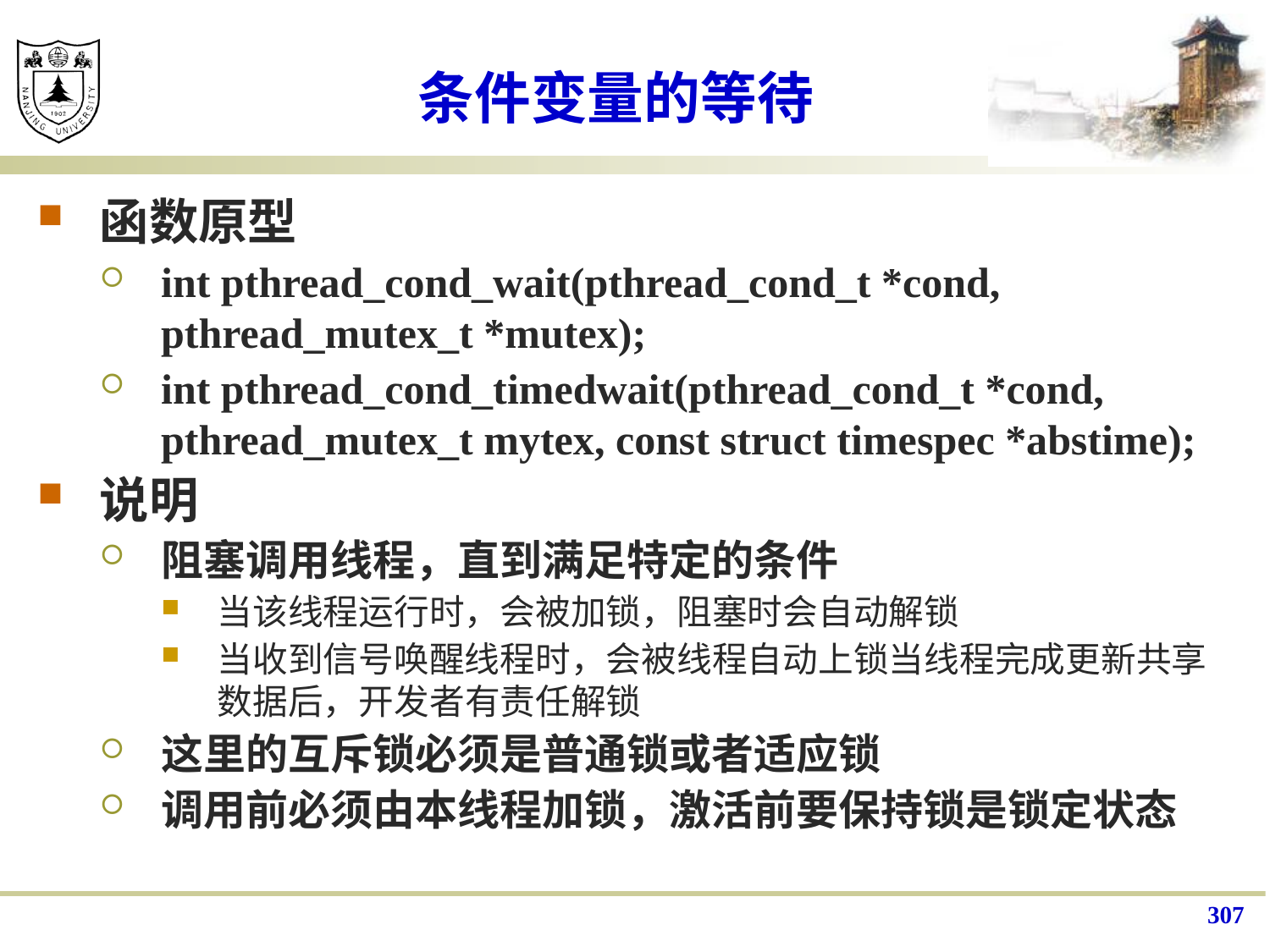

# 条件变量的等待
函数原型
int pthread_cond_wait(pthread_cond_t *cond, pthread_mutex_t *mutex);
int pthread_cond_timedwait(pthread_cond_t *cond, pthread_mutex_t mytex, const struct timespec *abstime);
说明
阻塞调用线程，直到满足特定的条件
当该线程运行时，会被加锁，阻塞时会自动解锁
当收到信号唤醒线程时，会被线程自动上锁当线程完成更新共享数据后，开发者有责任解锁
这里的互斥锁必须是普通锁或者适应锁
调用前必须由本线程加锁，激活前要保持锁是锁定状态
307